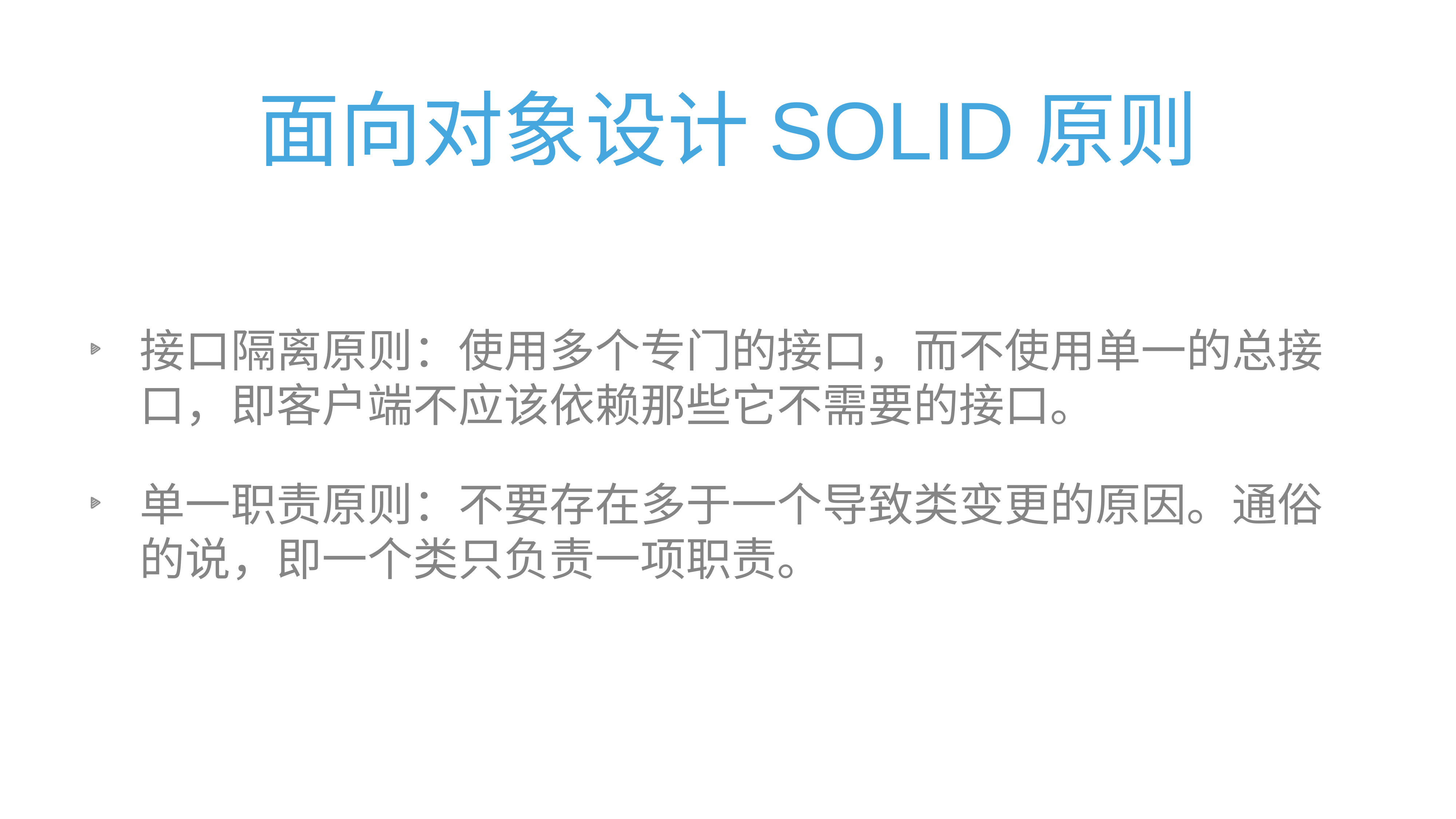

# 面向对象设计SOLID原则
接口隔离原则：使用多个专门的接口，而不使用单一的总接口，即客户端不应该依赖那些它不需要的接口。
单一职责原则：不要存在多于一个导致类变更的原因。通俗的说，即一个类只负责一项职责。